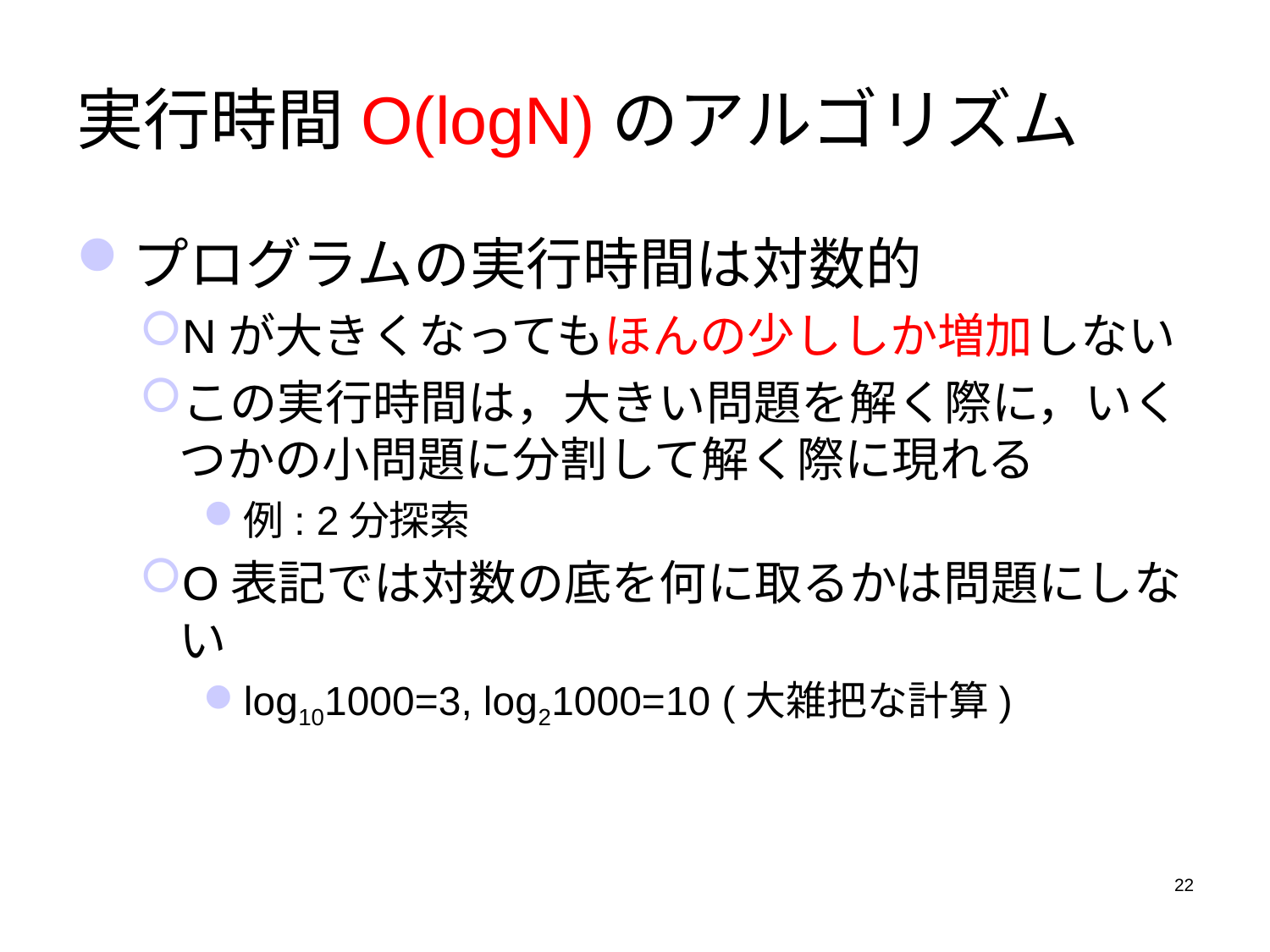

# 実行時間O(logN)のアルゴリズム
プログラムの実行時間は対数的
Nが大きくなってもほんの少ししか増加しない
この実行時間は，大きい問題を解く際に，いくつかの小問題に分割して解く際に現れる
例: 2分探索
O表記では対数の底を何に取るかは問題にしない
log101000=3, log21000=10 (大雑把な計算)

22